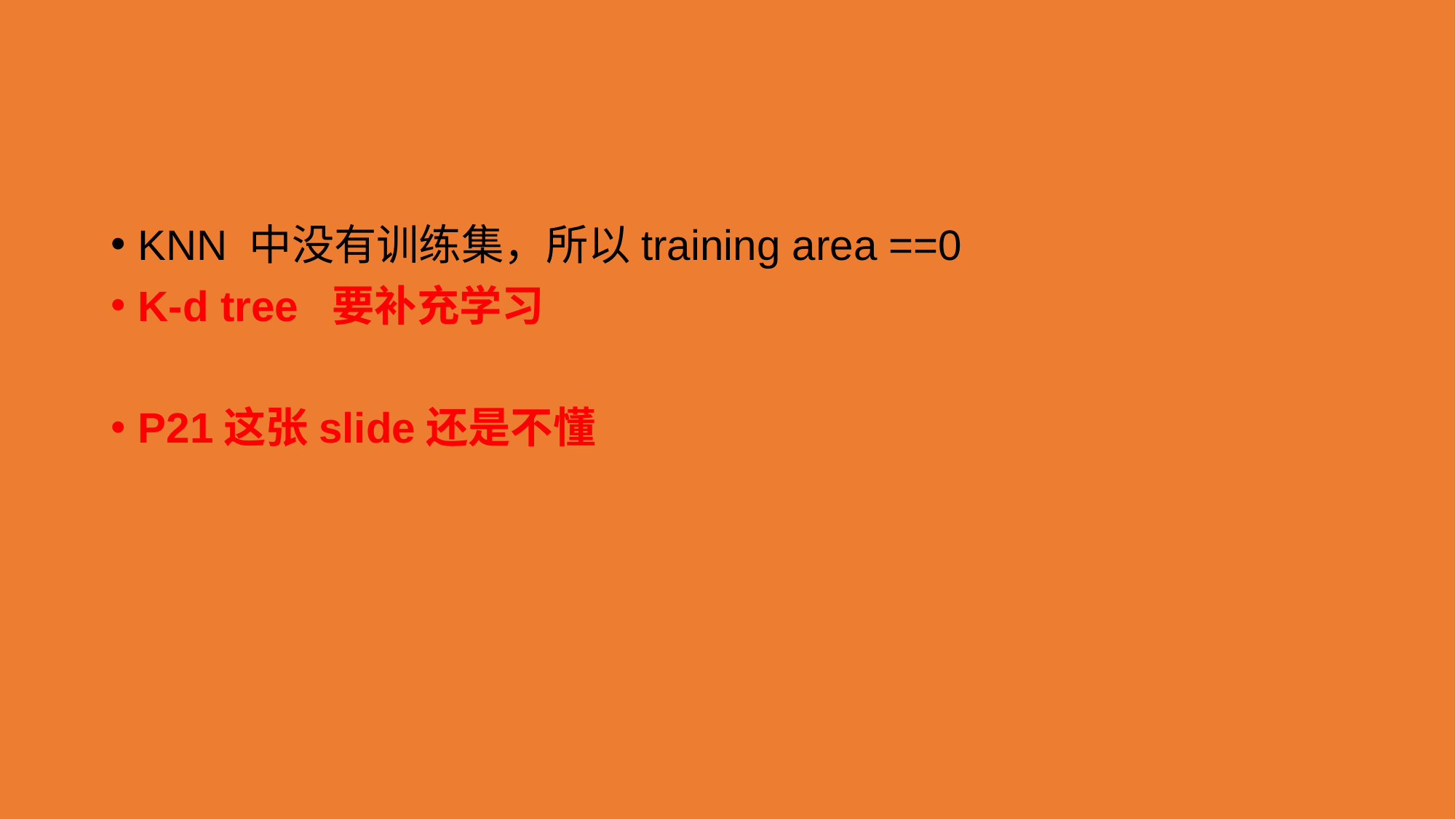

#
KNN 中没有训练集，所以training area ==0
K-d tree  要补充学习

P21这张slide还是不懂